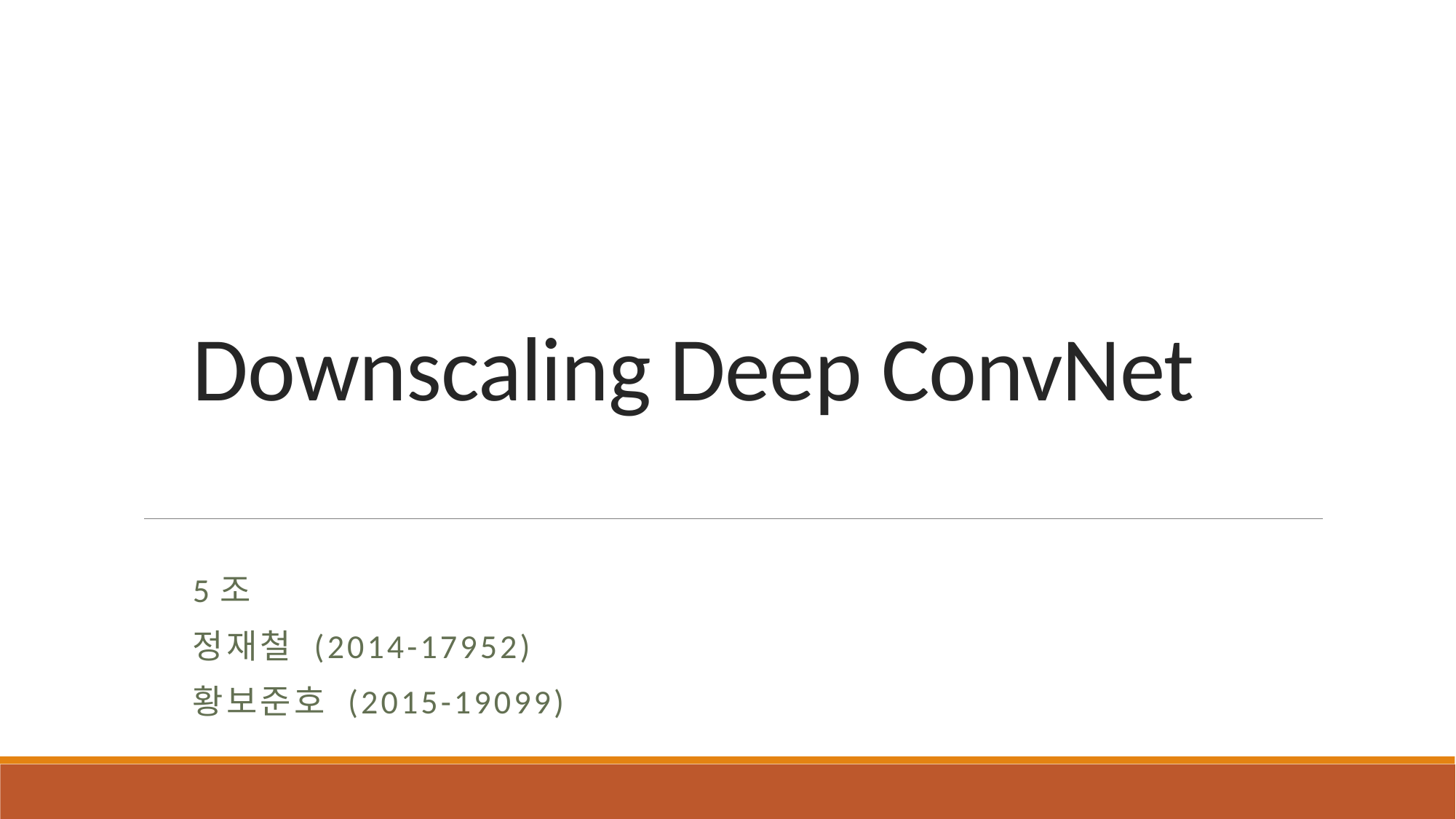

# Downscaling Deep ConvNet
5조
정재철 (2014-17952)
황보준호 (2015-19099)